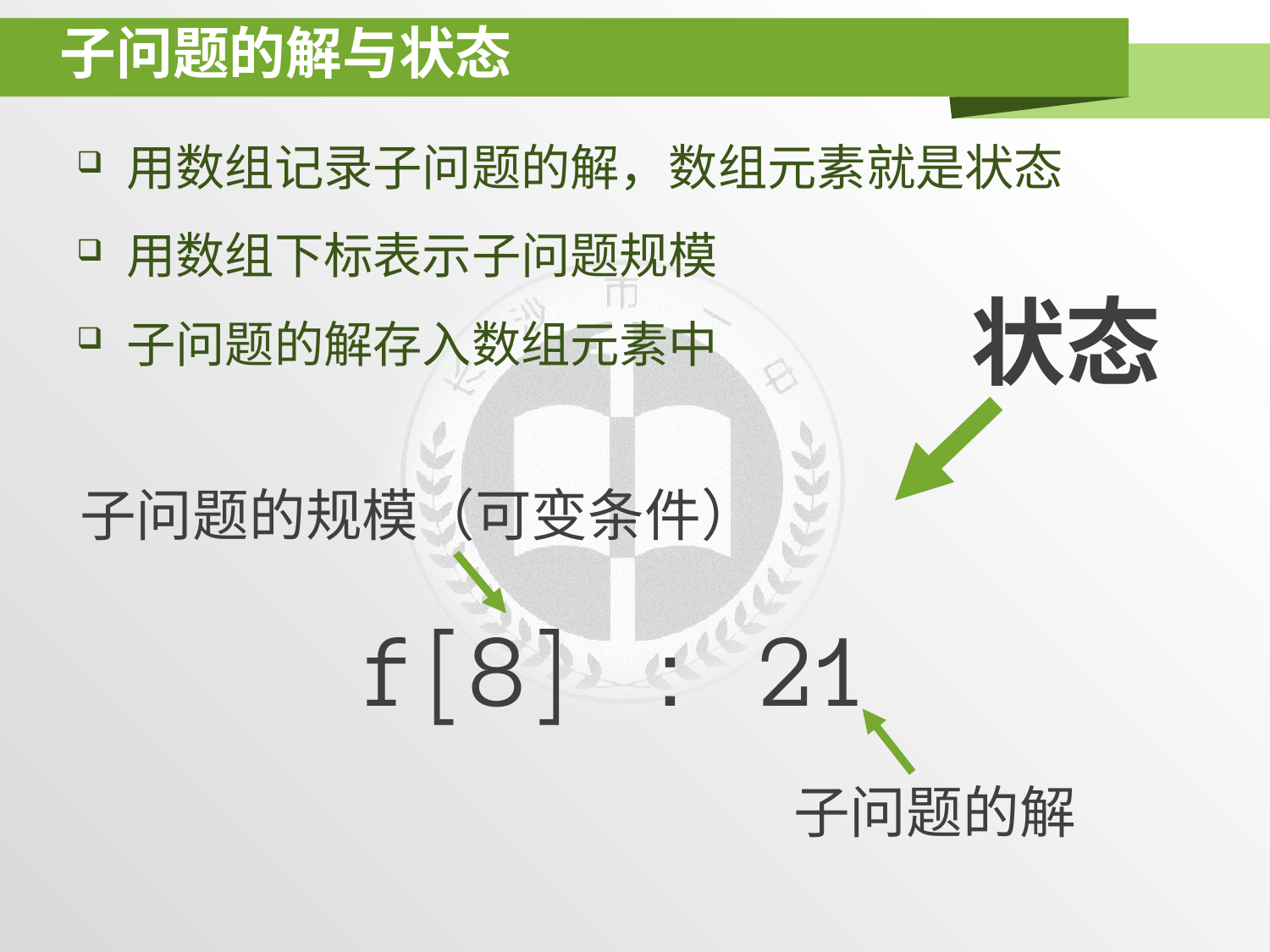

# 子问题的解与状态
用数组记录子问题的解，数组元素就是状态
用数组下标表示子问题规模
子问题的解存入数组元素中
状态
子问题的规模（可变条件）
f[8] : 21
子问题的解